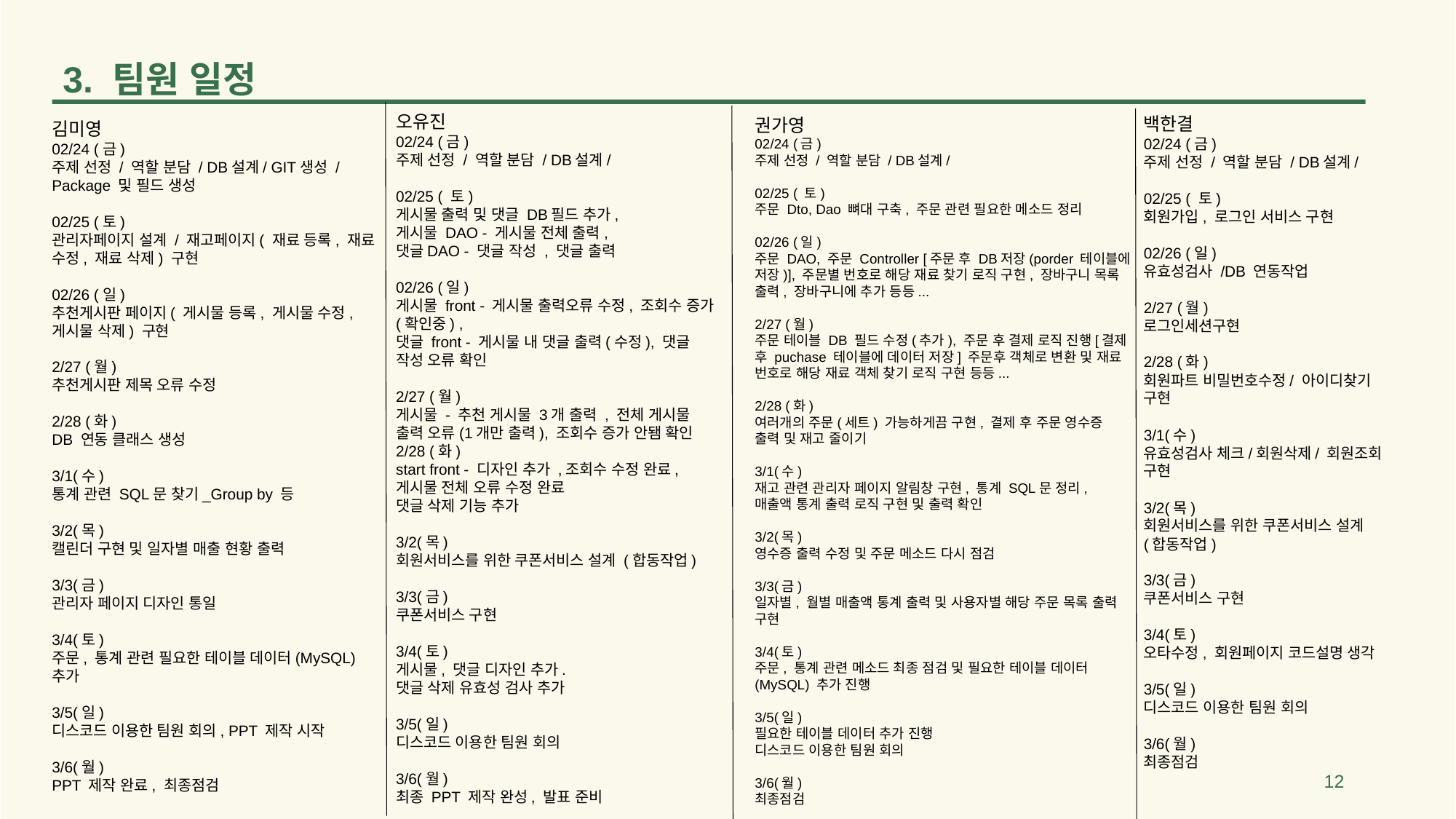

3. 팀원 일정
오유진
02/24 (금)
주제 선정 / 역할 분담 / DB설계/

02/25 ( 토)
게시물 출력 및 댓글 DB필드 추가,
게시물 DAO - 게시물 전체 출력,
댓글DAO - 댓글 작성 , 댓글 출력

02/26 (일)
게시물 front - 게시물 출력오류 수정, 조회수 증가(확인중) ,
댓글 front - 게시물 내 댓글 출력(수정), 댓글 작성 오류 확인

2/27 (월)
게시물 - 추천 게시물 3개 출력 , 전체 게시물 출력 오류(1개만 출력), 조회수 증가 안됌 확인
2/28 (화)
start front - 디자인 추가 ,조회수 수정 완료, 게시물 전체 오류 수정 완료
댓글 삭제 기능 추가

3/2(목)
회원서비스를 위한 쿠폰서비스 설계 (합동작업)

3/3(금)
쿠폰서비스 구현

3/4(토)
게시물, 댓글 디자인 추가.
댓글 삭제 유효성 검사 추가

3/5(일)
디스코드 이용한 팀원 회의

3/6(월)
최종 PPT 제작 완성, 발표 준비
백한결
02/24 (금)
주제 선정 / 역할 분담 / DB설계/

02/25 ( 토)
회원가입, 로그인 서비스 구현

02/26 (일)
유효성검사 /DB 연동작업

2/27 (월)
로그인세션구현

2/28 (화)
회원파트 비밀번호수정/ 아이디찾기 구현

3/1(수)
유효성검사 체크/회원삭제/ 회원조회 구현

3/2(목)
회원서비스를 위한 쿠폰서비스 설계 (합동작업)

3/3(금)
쿠폰서비스 구현

3/4(토)
오타수정, 회원페이지 코드설명 생각

3/5(일)
디스코드 이용한 팀원 회의

3/6(월)
최종점검
권가영
02/24 (금)
주제 선정 / 역할 분담 / DB설계/

02/25 ( 토)
주문 Dto, Dao 뼈대 구축, 주문 관련 필요한 메소드 정리

02/26 (일)
주문 DAO, 주문 Controller [주문 후 DB저장(porder 테이블에 저장)], 주문별 번호로 해당 재료 찾기 로직 구현, 장바구니 목록 출력, 장바구니에 추가 등등...

2/27 (월)
주문 테이블 DB 필드 수정(추가), 주문 후 결제 로직 진행[결제 후 puchase 테이블에 데이터 저장] 주문후 객체로 변환 및 재료 번호로 해당 재료 객체 찾기 로직 구현 등등...

2/28 (화)
여러개의 주문(세트) 가능하게끔 구현, 결제 후 주문 영수증 출력 및 재고 줄이기

3/1(수)
재고 관련 관리자 페이지 알림창 구현, 통계 SQL문 정리, 매출액 통계 출력 로직 구현 및 출력 확인

3/2(목)
영수증 출력 수정 및 주문 메소드 다시 점검

3/3(금)
일자별, 월별 매출액 통계 출력 및 사용자별 해당 주문 목록 출력 구현

3/4(토)
주문, 통계 관련 메소드 최종 점검 및 필요한 테이블 데이터(MySQL) 추가 진행

3/5(일)
필요한 테이블 데이터 추가 진행
디스코드 이용한 팀원 회의

3/6(월)
최종점검
김미영
02/24 (금)
주제 선정 / 역할 분담 / DB설계/ GIT생성 / Package 및 필드 생성

02/25 (토)
관리자페이지 설계 / 재고페이지( 재료 등록, 재료 수정, 재료 삭제) 구현

02/26 (일)
추천게시판 페이지( 게시물 등록, 게시물 수정, 게시물 삭제) 구현

2/27 (월)
추천게시판 제목 오류 수정

2/28 (화)
DB 연동 클래스 생성

3/1(수)
통계 관련 SQL문 찾기_Group by 등

3/2(목)
캘린더 구현 및 일자별 매출 현황 출력

3/3(금)
관리자 페이지 디자인 통일

3/4(토)
주문, 통계 관련 필요한 테이블 데이터(MySQL) 추가

3/5(일)
디스코드 이용한 팀원 회의, PPT 제작 시작

3/6(월)
PPT 제작 완료, 최종점검
12